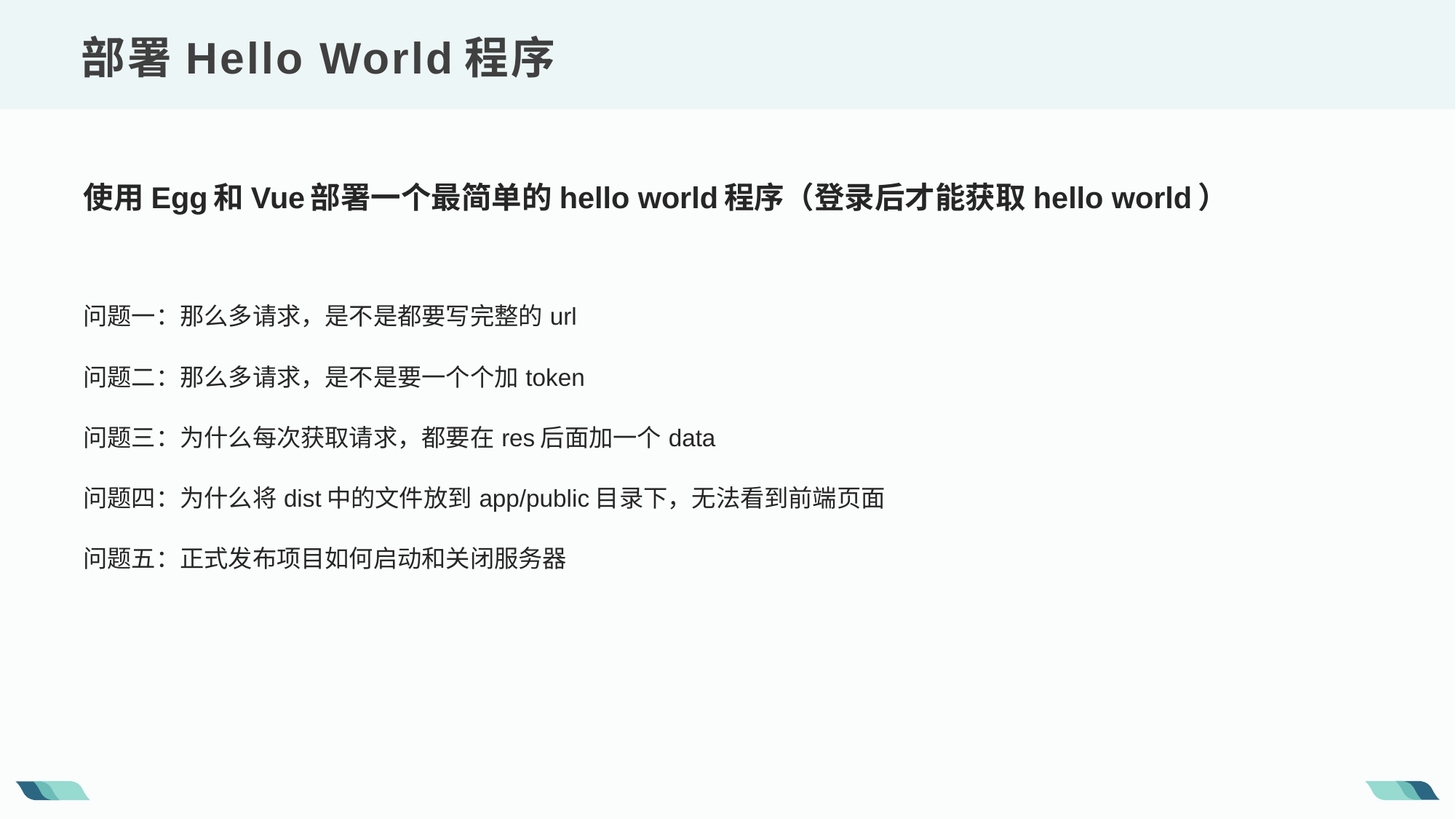

部署Hello World程序
使用Egg和Vue部署一个最简单的hello world程序（登录后才能获取hello world）
问题一：那么多请求，是不是都要写完整的url
问题二：那么多请求，是不是要一个个加token
问题三：为什么每次获取请求，都要在res后面加一个data
问题四：为什么将dist中的文件放到app/public目录下，无法看到前端页面
问题五：正式发布项目如何启动和关闭服务器